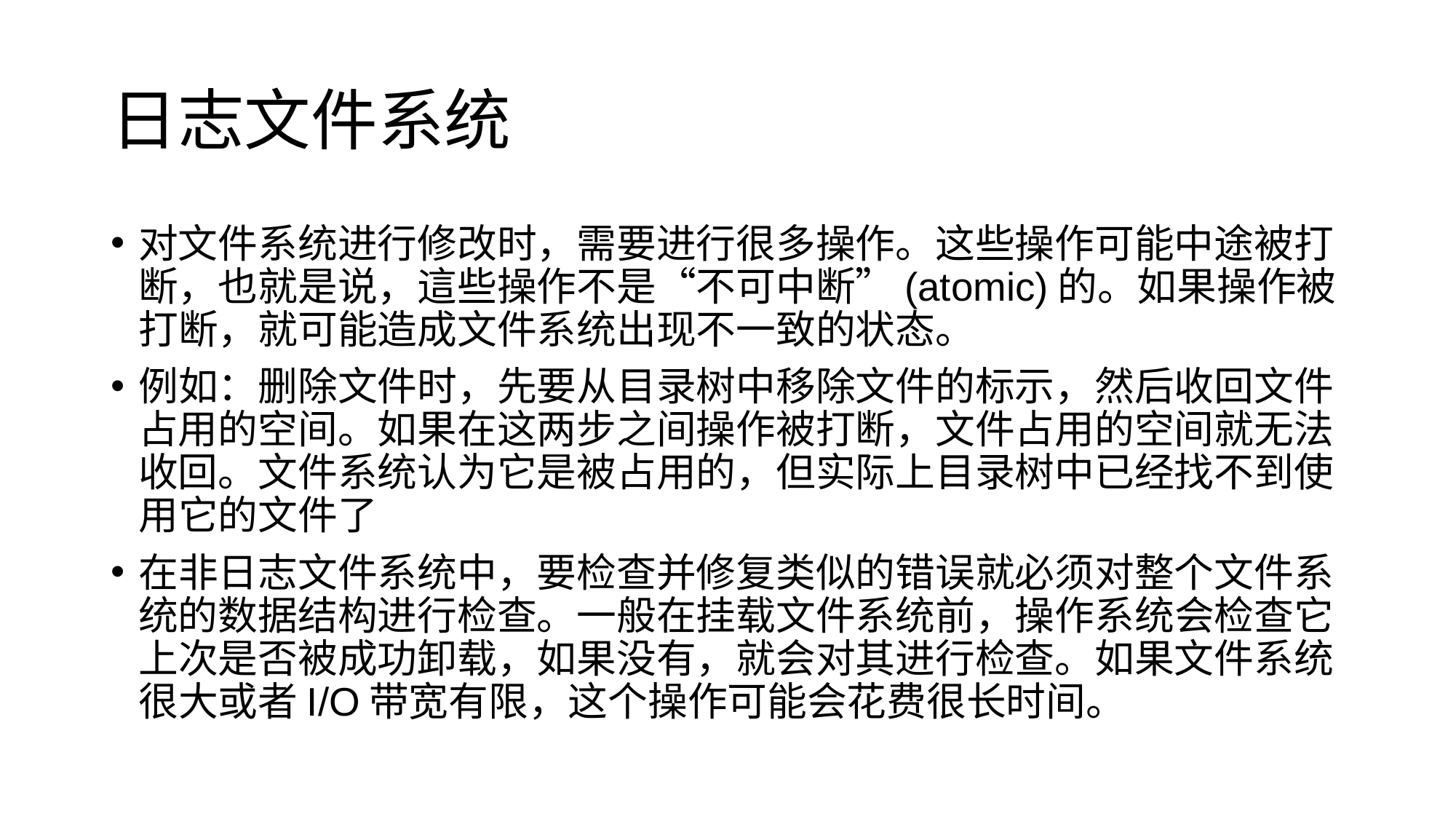

# 日志文件系统
对文件系统进行修改时，需要进行很多操作。这些操作可能中途被打断，也就是说，這些操作不是“不可中断”(atomic)的。如果操作被打断，就可能造成文件系统出现不一致的状态。
例如：删除文件时，先要从目录树中移除文件的标示，然后收回文件占用的空间。如果在这两步之间操作被打断，文件占用的空间就无法收回。文件系统认为它是被占用的，但实际上目录树中已经找不到使用它的文件了
在非日志文件系统中，要检查并修复类似的错误就必须对整个文件系统的数据结构进行检查。一般在挂载文件系统前，操作系统会检查它上次是否被成功卸载，如果没有，就会对其进行检查。如果文件系统很大或者I/O带宽有限，这个操作可能会花费很长时间。